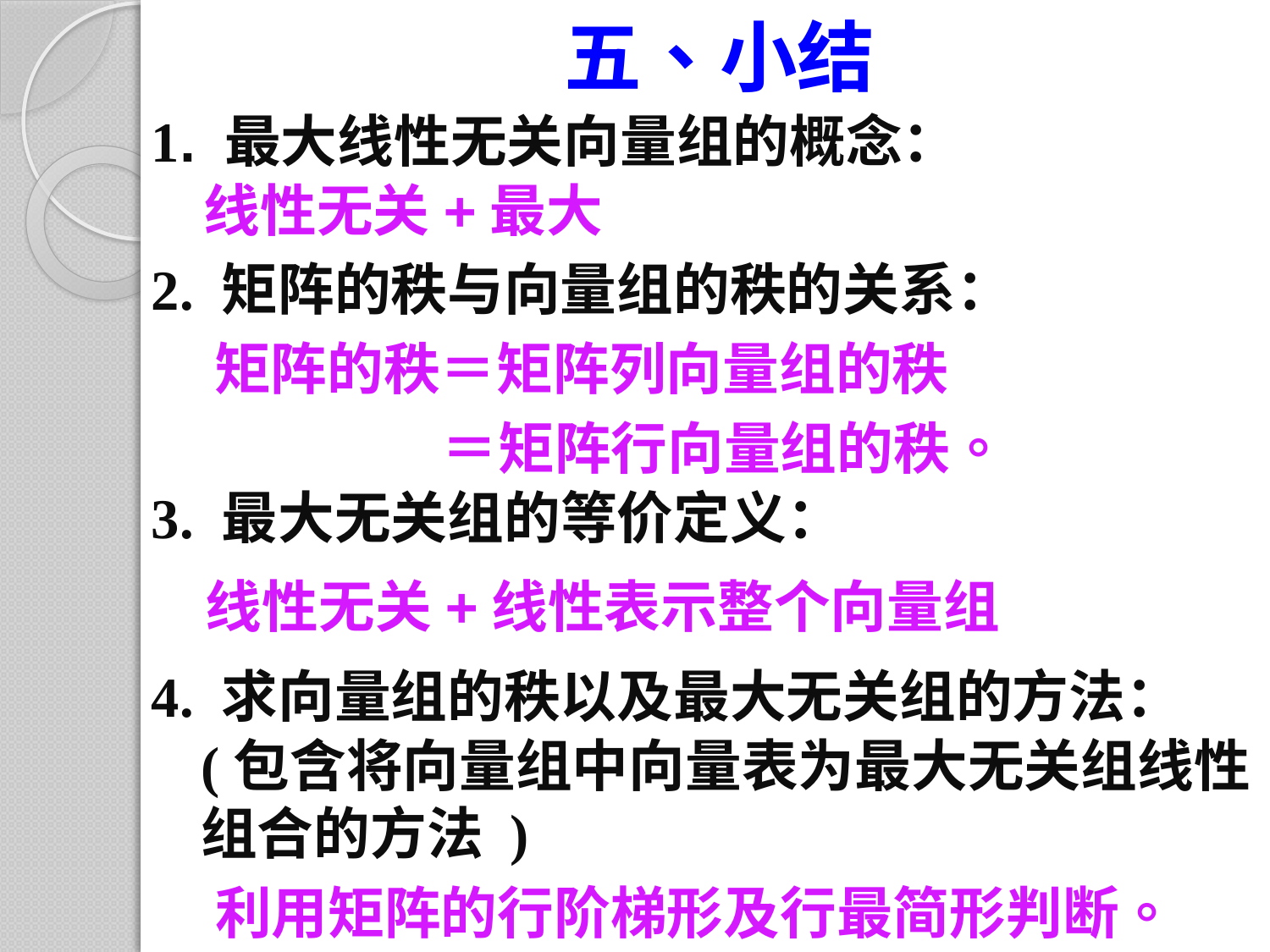

# 五、小结
1. 最大线性无关向量组的概念：
线性无关+最大
2. 矩阵的秩与向量组的秩的关系：
矩阵的秩＝矩阵列向量组的秩
＝矩阵行向量组的秩。
3. 最大无关组的等价定义：
线性无关+线性表示整个向量组
4. 求向量组的秩以及最大无关组的方法：
(包含将向量组中向量表为最大无关组线性组合的方法 )
利用矩阵的行阶梯形及行最简形判断。